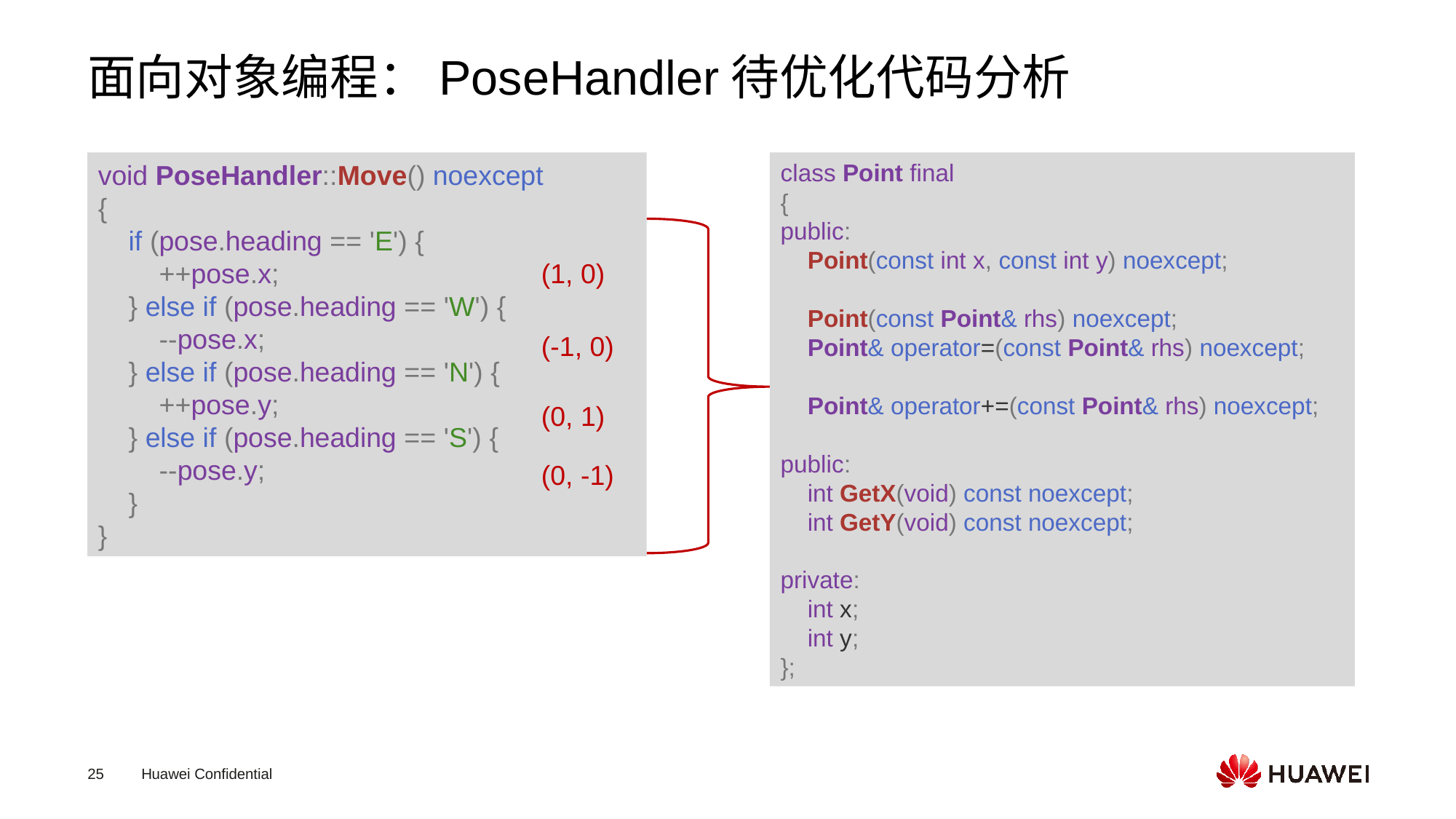

# 面向对象编程：PoseHandler待优化代码分析
void PoseHandler::Move() noexcept
{
    if (pose.heading == 'E') {
        ++pose.x;
    } else if (pose.heading == 'W') {
        --pose.x;
    } else if (pose.heading == 'N') {
        ++pose.y;
    } else if (pose.heading == 'S') {
        --pose.y;
    }
}
class Point final
{
public:
    Point(const int x, const int y) noexcept;
    Point(const Point& rhs) noexcept;
    Point& operator=(const Point& rhs) noexcept;
    Point& operator+=(const Point& rhs) noexcept;
public:
    int GetX(void) const noexcept;
    int GetY(void) const noexcept;
private:
    int x;
    int y;
};

(1, 0)
(-1, 0)
(0, 1)
(0, -1)